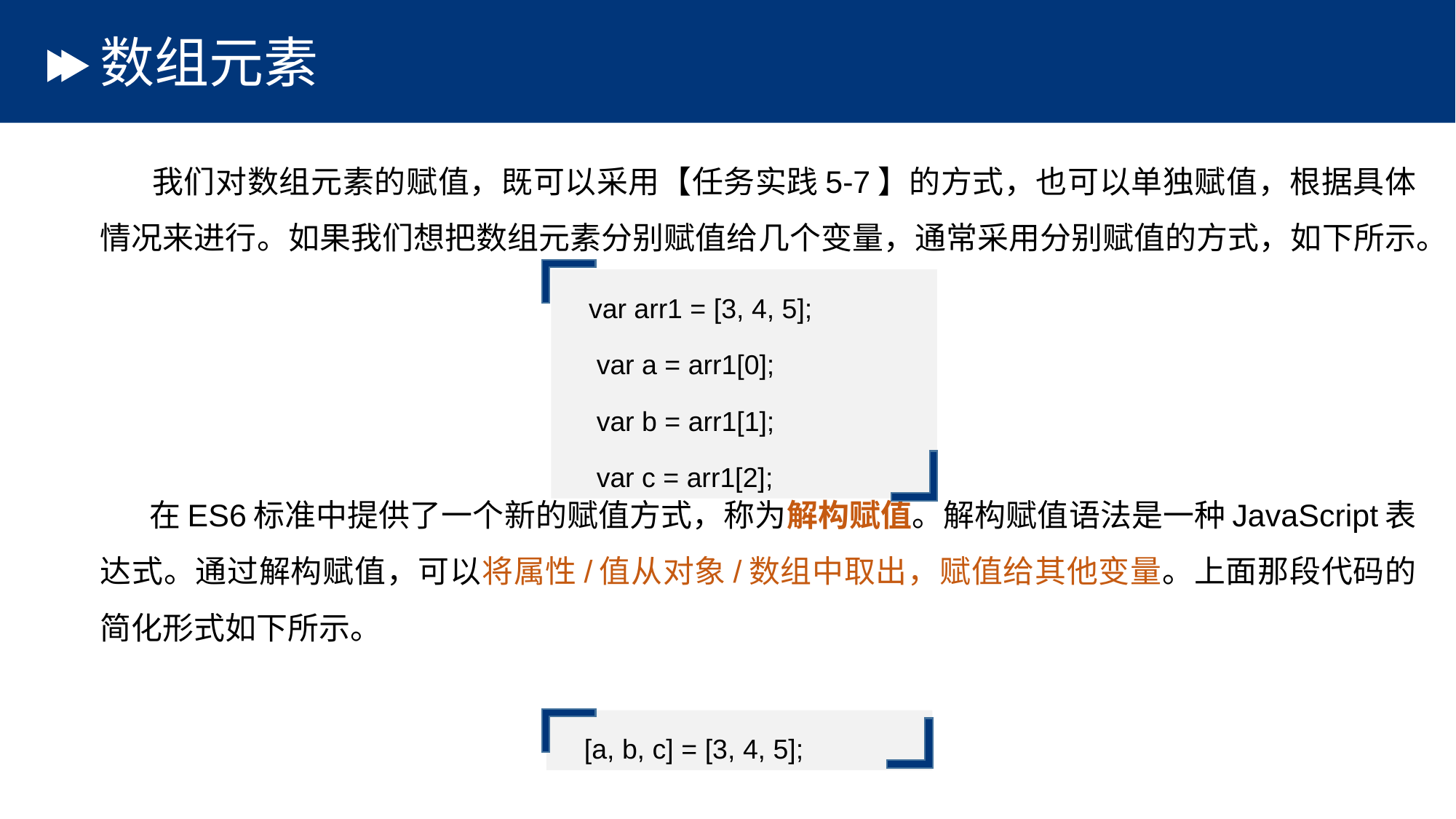

# 数组元素
      我们对数组元素的赋值，既可以采用【任务实践5-7】的方式，也可以单独赋值，根据具体情况来进行。如果我们想把数组元素分别赋值给几个变量，通常采用分别赋值的方式，如下所示。

      在ES6标准中提供了一个新的赋值方式，称为解构赋值。解构赋值语法是一种JavaScript表达式。通过解构赋值，可以将属性/值从对象/数组中取出，赋值给其他变量。上面那段代码的简化形式如下所示。

var arr1 = [3, 4, 5];
 var a = arr1[0];
 var b = arr1[1];
 var c = arr1[2];

[a, b, c] = [3, 4, 5];